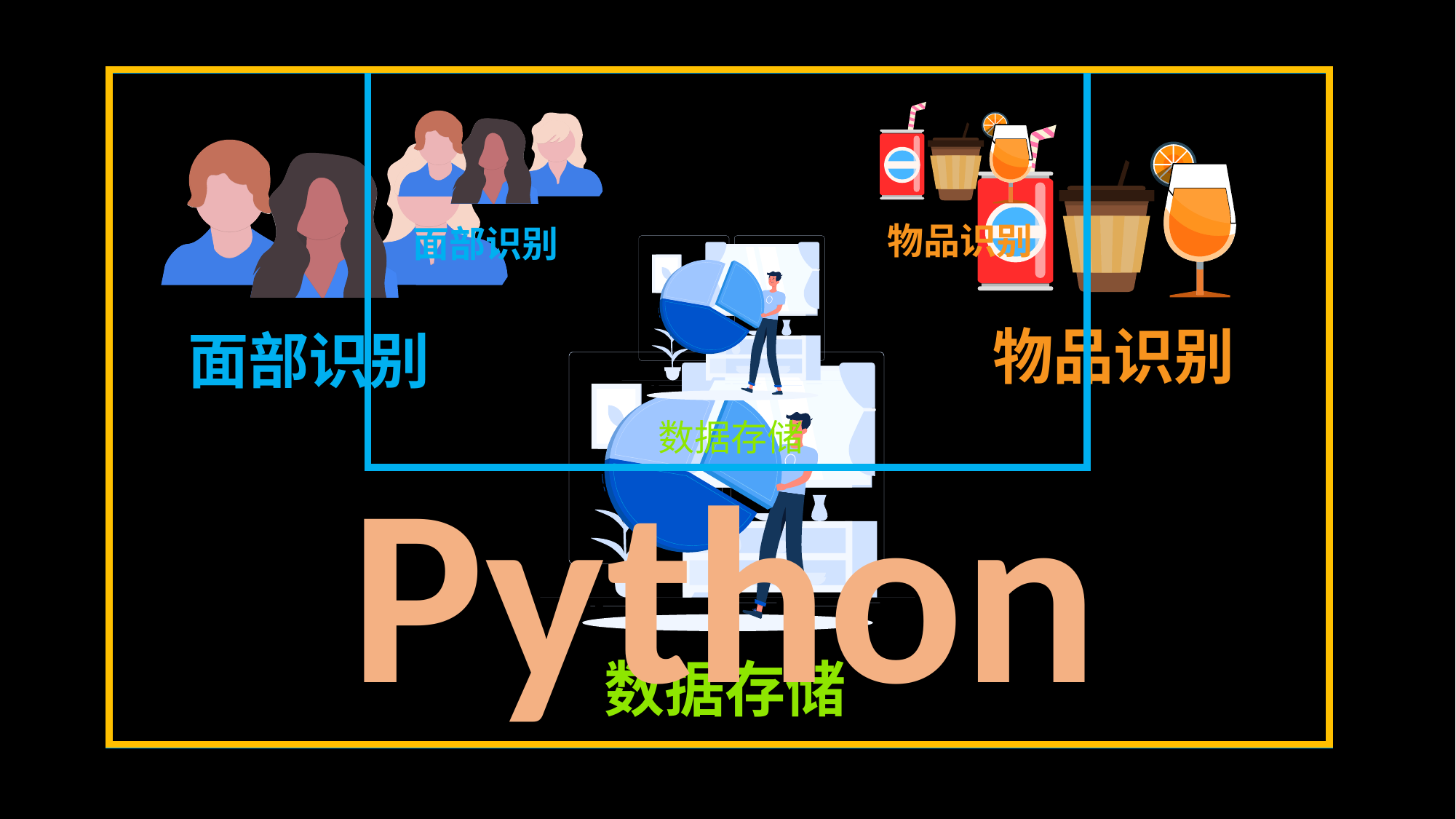

物品识别
面部识别

数据存储

物品识别
面部识别

数据存储
Python